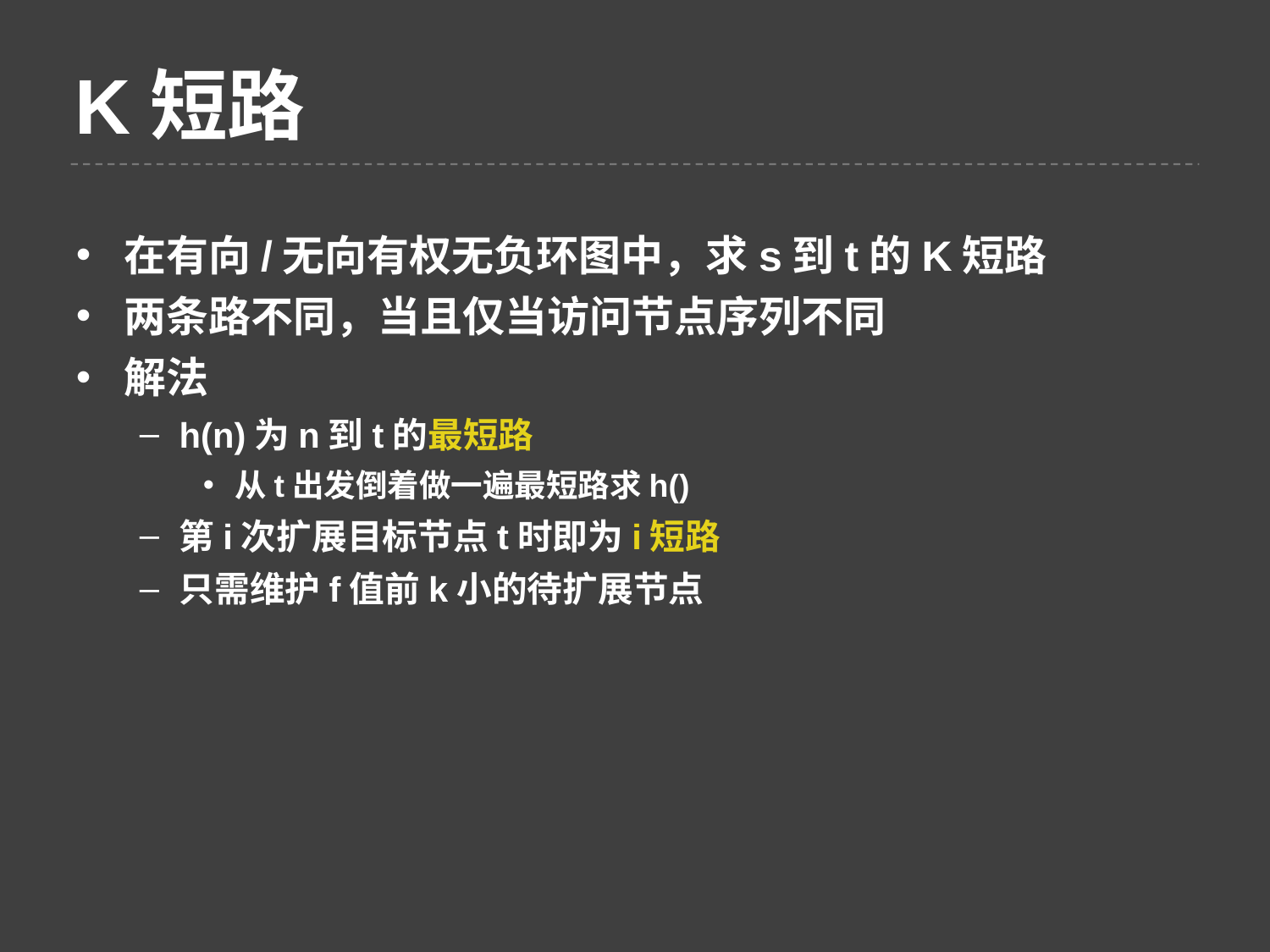

K短路

在有向/无向有权无负环图中，求s到t的K短路
两条路不同，当且仅当访问节点序列不同
解法
h(n)为n到t的最短路
从t出发倒着做一遍最短路求h()
第i次扩展目标节点t时即为i短路
只需维护f值前k小的待扩展节点